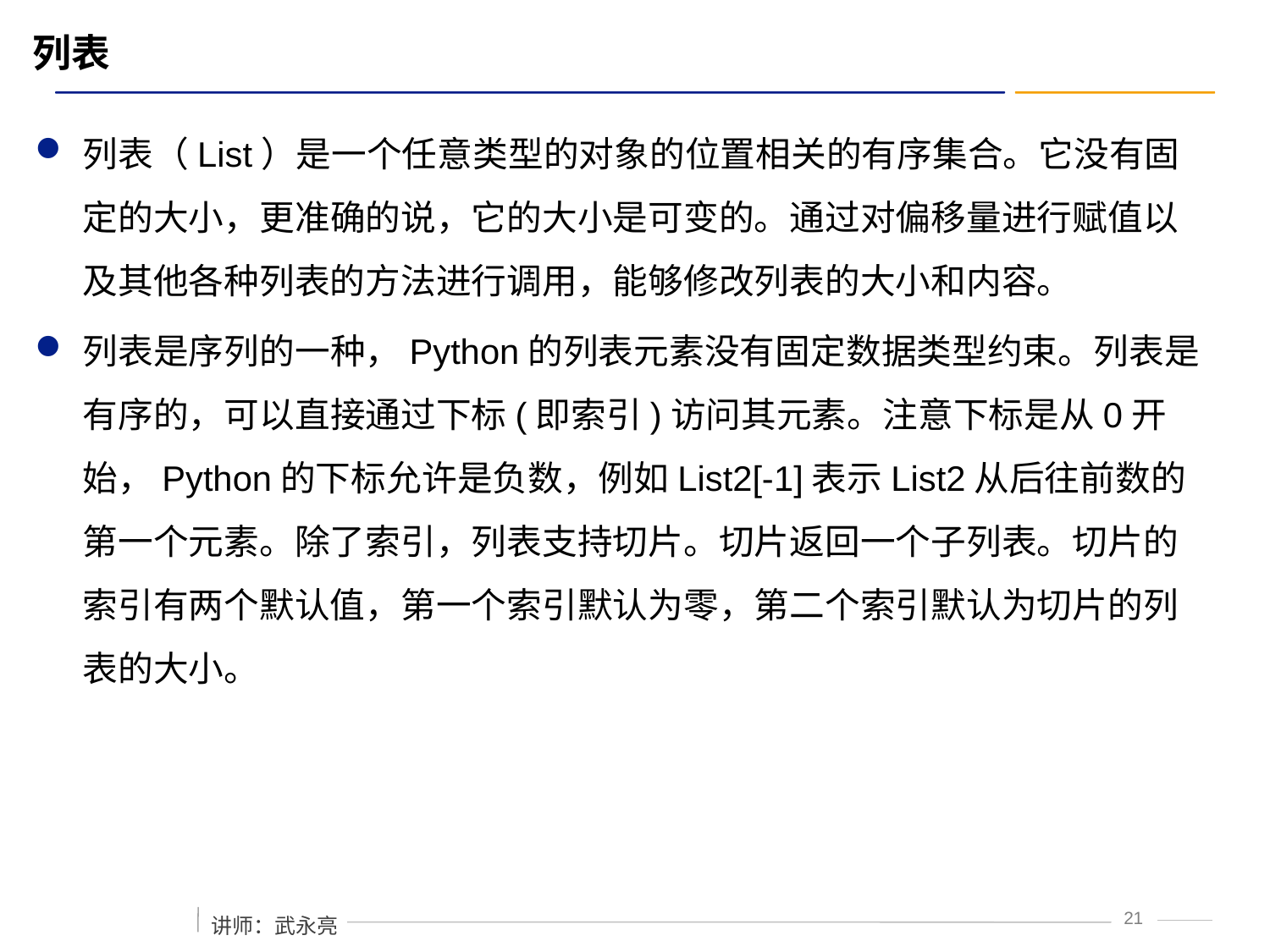

# 列表
列表（List）是一个任意类型的对象的位置相关的有序集合。它没有固定的大小，更准确的说，它的大小是可变的。通过对偏移量进行赋值以及其他各种列表的方法进行调用，能够修改列表的大小和内容。
列表是序列的一种，Python的列表元素没有固定数据类型约束。列表是有序的，可以直接通过下标(即索引)访问其元素。注意下标是从0开始，Python的下标允许是负数，例如List2[-1]表示List2从后往前数的第一个元素。除了索引，列表支持切片。切片返回一个子列表。切片的索引有两个默认值，第一个索引默认为零，第二个索引默认为切片的列表的大小。